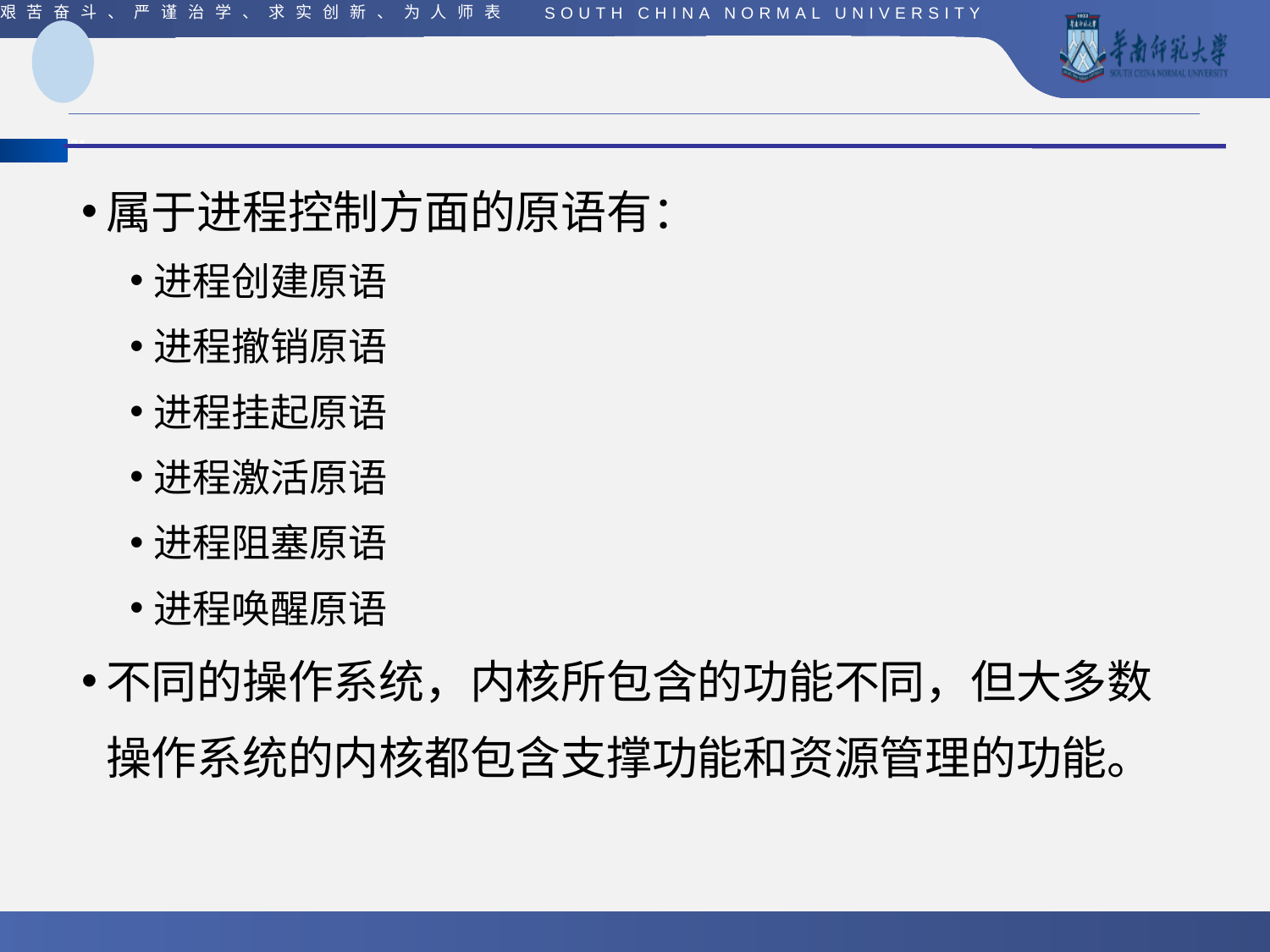

#
属于进程控制方面的原语有：
进程创建原语
进程撤销原语
进程挂起原语
进程激活原语
进程阻塞原语
进程唤醒原语
不同的操作系统，内核所包含的功能不同，但大多数操作系统的内核都包含支撑功能和资源管理的功能。

24